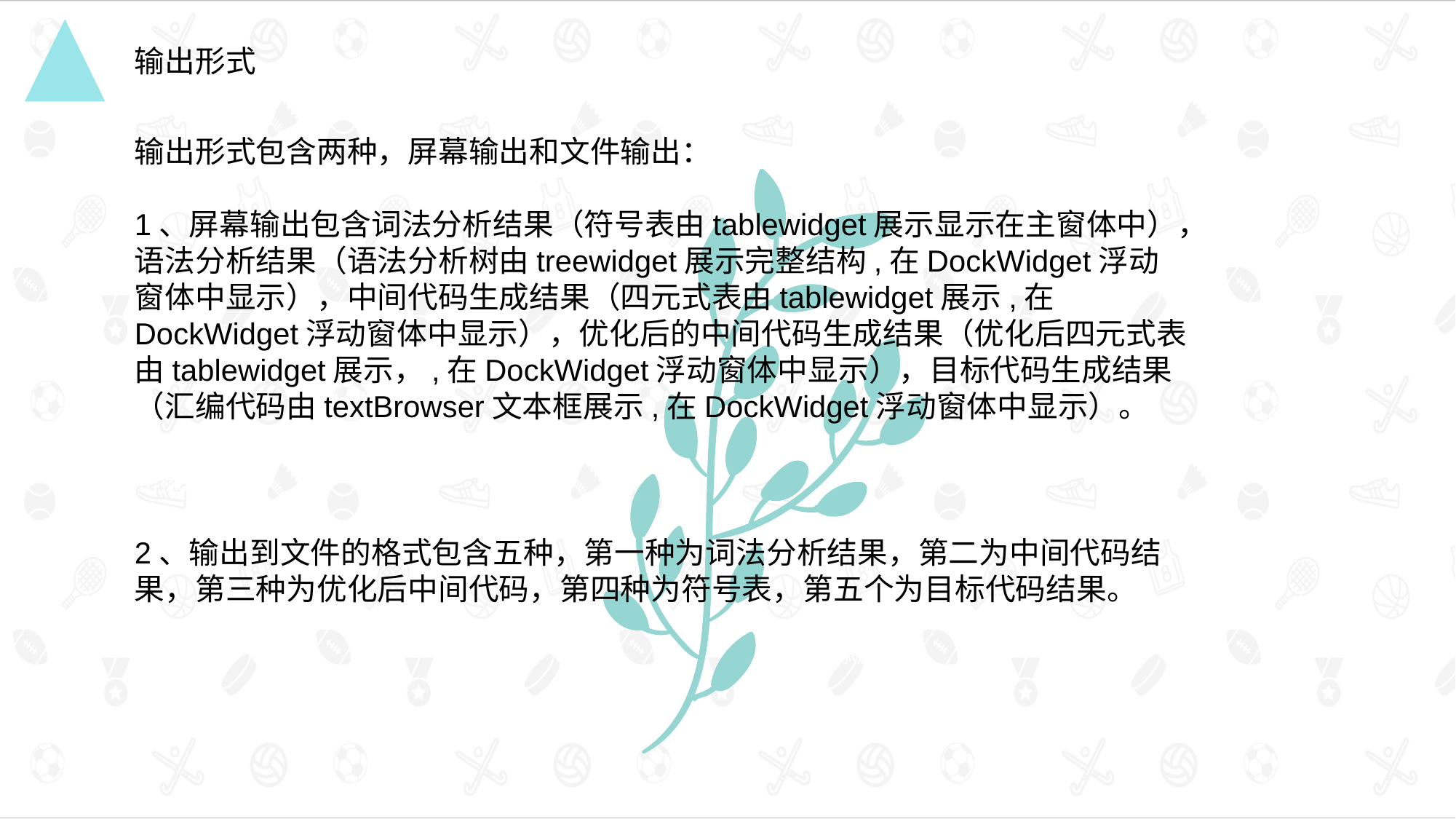

输出形式
输出形式包含两种，屏幕输出和文件输出：

1、屏幕输出包含词法分析结果（符号表由tablewidget展示显示在主窗体中），语法分析结果（语法分析树由treewidget展示完整结构,在DockWidget浮动窗体中显示），中间代码生成结果（四元式表由tablewidget展示,在DockWidget浮动窗体中显示），优化后的中间代码生成结果（优化后四元式表由tablewidget展示，,在DockWidget浮动窗体中显示），目标代码生成结果（汇编代码由textBrowser文本框展示,在DockWidget浮动窗体中显示）。

2、输出到文件的格式包含五种，第一种为词法分析结果，第二为中间代码结果，第三种为优化后中间代码，第四种为符号表，第五个为目标代码结果。

点击添加文本

点击添加文本
点击添加文本

点击添加文本